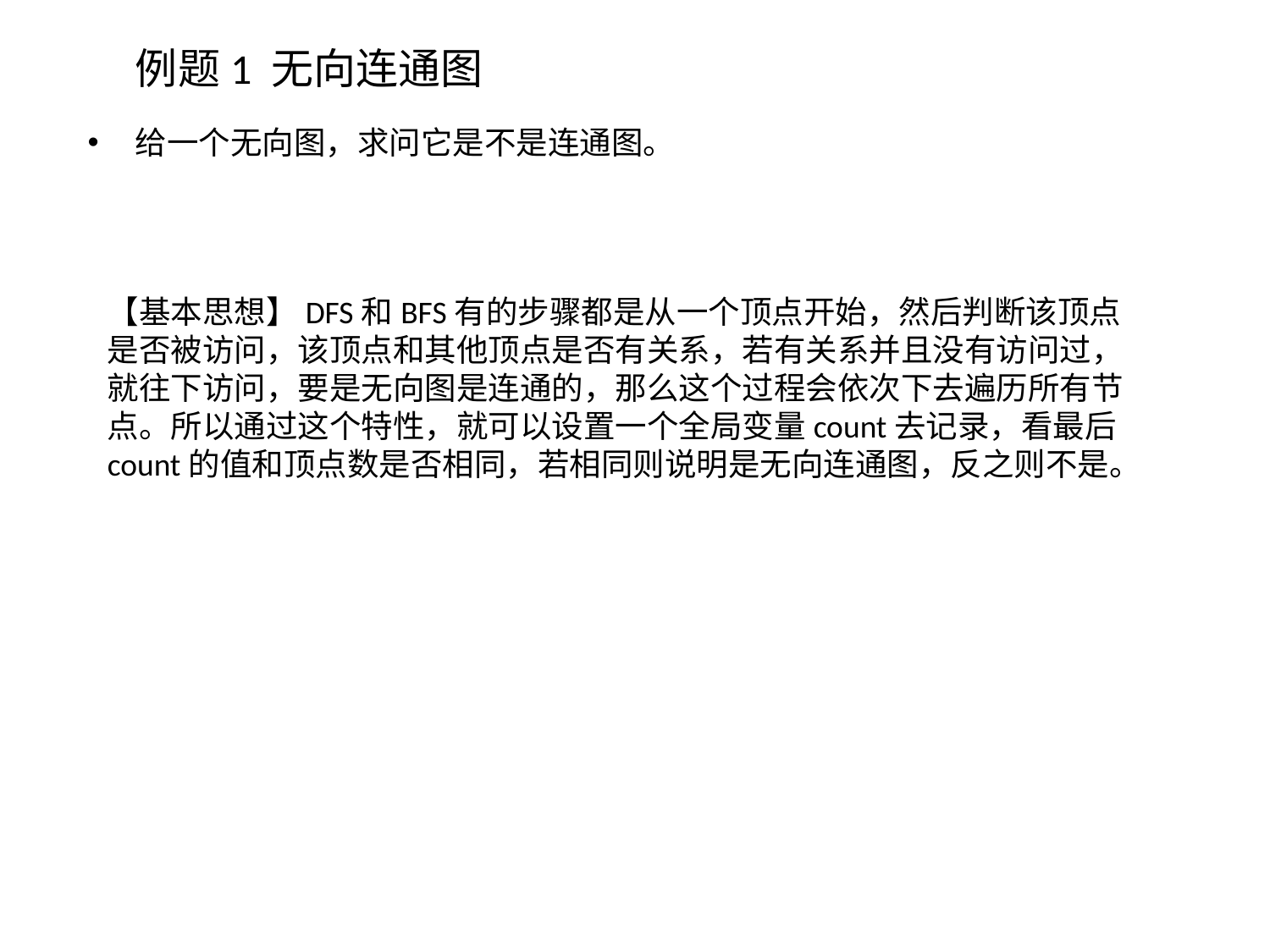

# 例题1 无向连通图
给一个无向图，求问它是不是连通图。
【基本思想】DFS和BFS有的步骤都是从一个顶点开始，然后判断该顶点是否被访问，该顶点和其他顶点是否有关系，若有关系并且没有访问过，就往下访问，要是无向图是连通的，那么这个过程会依次下去遍历所有节点。所以通过这个特性，就可以设置一个全局变量count去记录，看最后count的值和顶点数是否相同，若相同则说明是无向连通图，反之则不是。